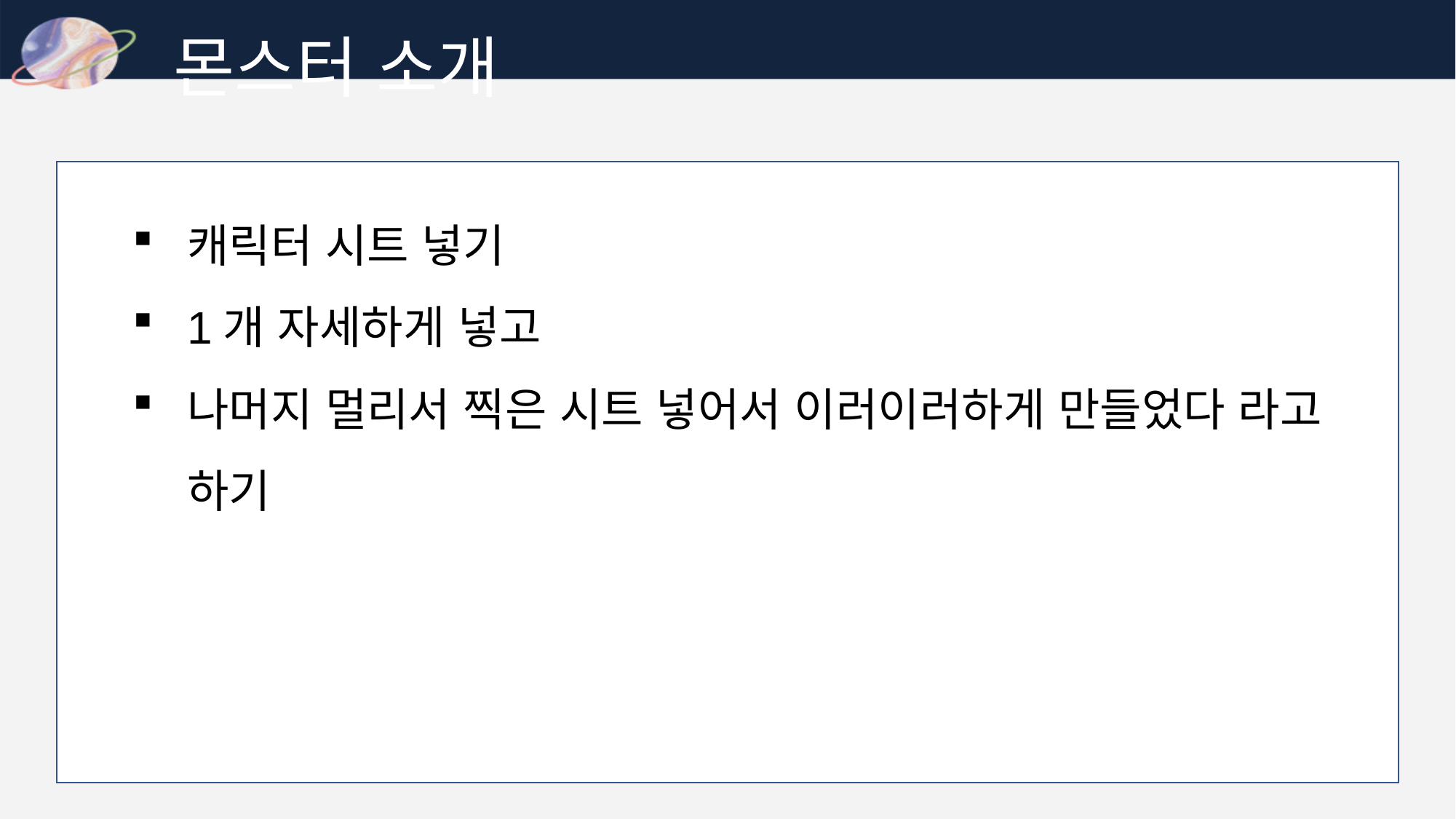

몬스터 소개

캐릭터 시트 넣기
1개 자세하게 넣고
나머지 멀리서 찍은 시트 넣어서 이러이러하게 만들었다 라고 하기